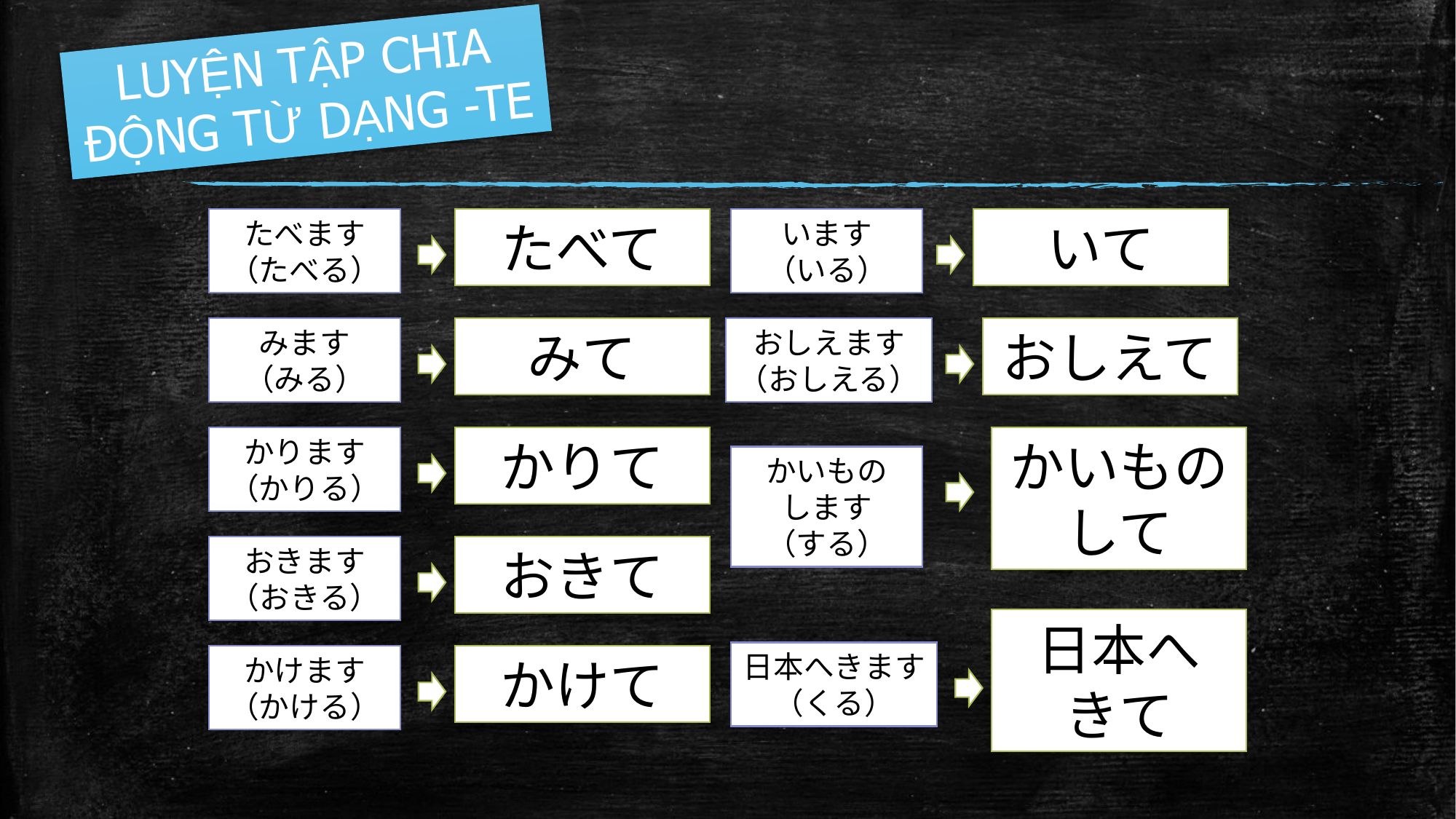

LUYỆN TẬP CHIA ĐỘNG TỪ DẠNG -TE
たべます
（たべる）
たべて
います
（いる）
いて

みます
（みる）
みて
おしえます
（おしえる）
おしえて

かります
（かりる）
かりて
かいもの
して
かいもの
します
（する）

おきます
（おきる）
おきて

日本へ
きて
日本へきます（くる）
かけます
（かける）
かけて